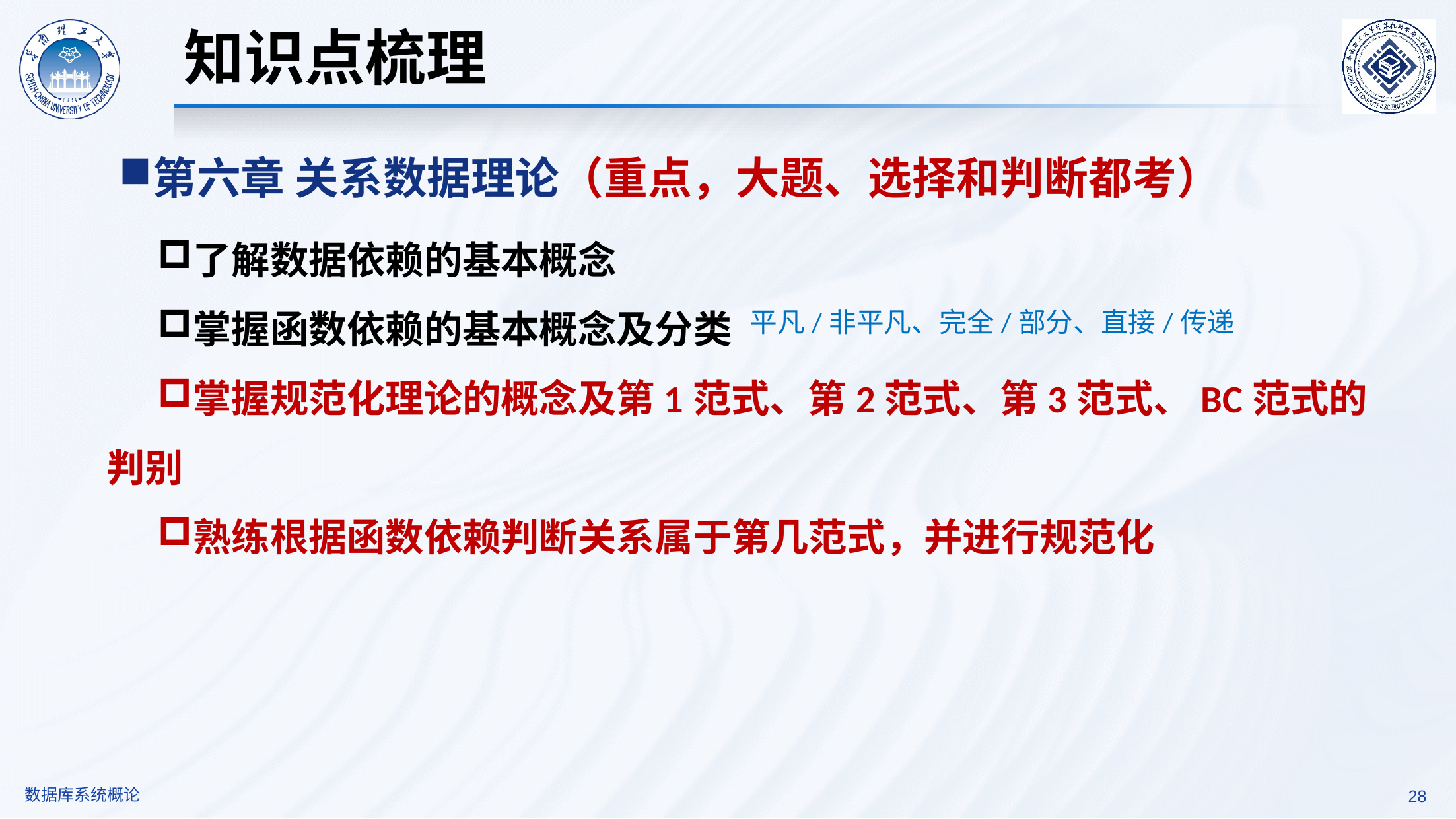

知识点梳理
第六章 关系数据理论（重点，大题、选择和判断都考）
了解数据依赖的基本概念
掌握函数依赖的基本概念及分类
掌握规范化理论的概念及第1范式、第2范式、第3范式、BC范式的判别
熟练根据函数依赖判断关系属于第几范式，并进行规范化
平凡/非平凡、完全/部分、直接/传递